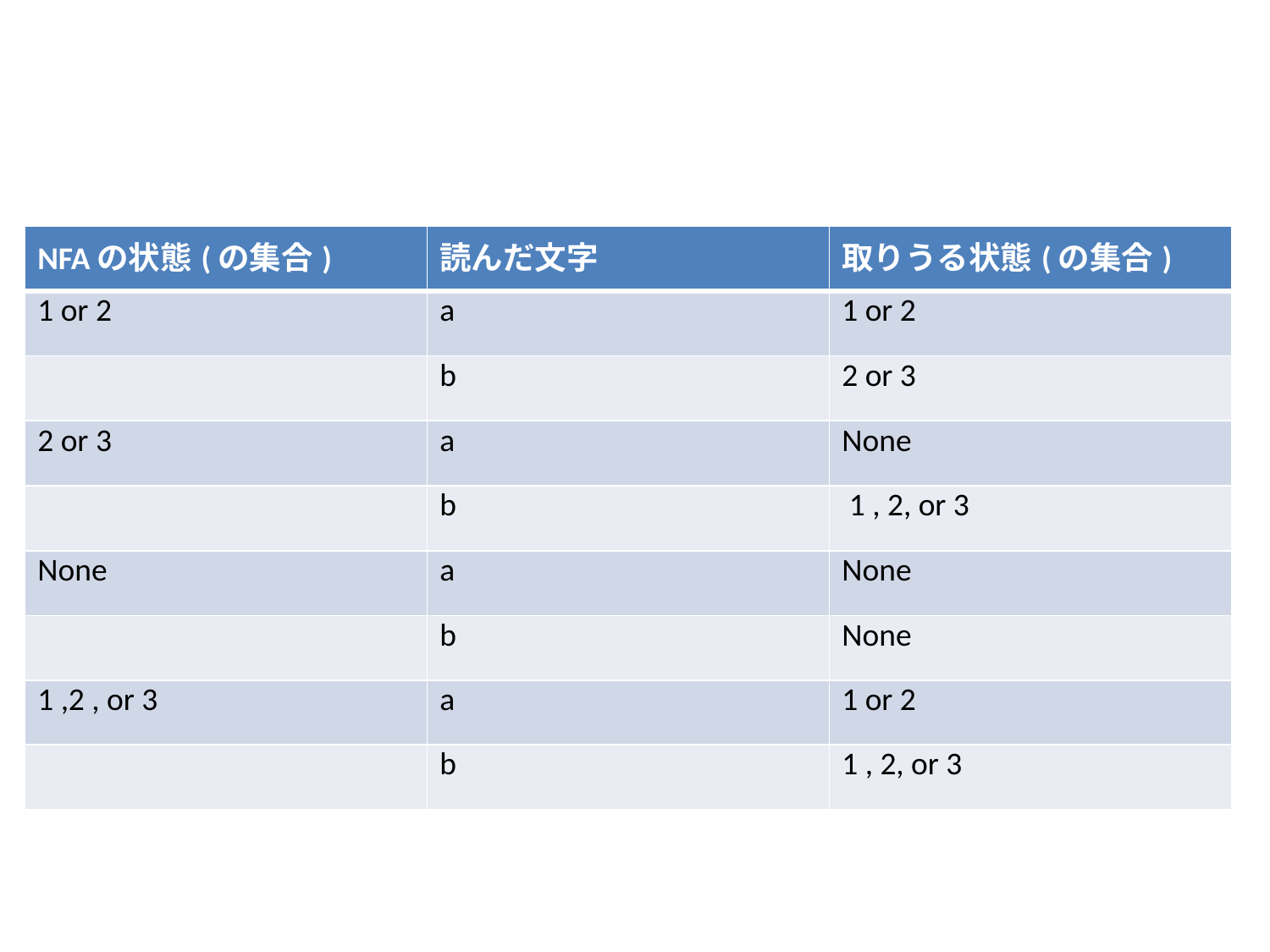

| NFAの状態(の集合) | 読んだ文字 | 取りうる状態(の集合) |
| --- | --- | --- |
| 1 or 2 | a | 1 or 2 |
|  | b | 2 or 3 |
| 2 or 3 | a | None |
|  | b | 1 , 2, or 3 |
| None | a | None |
|  | b | None |
| 1 ,2 , or 3 | a | 1 or 2 |
|  | b | 1 , 2, or 3 |